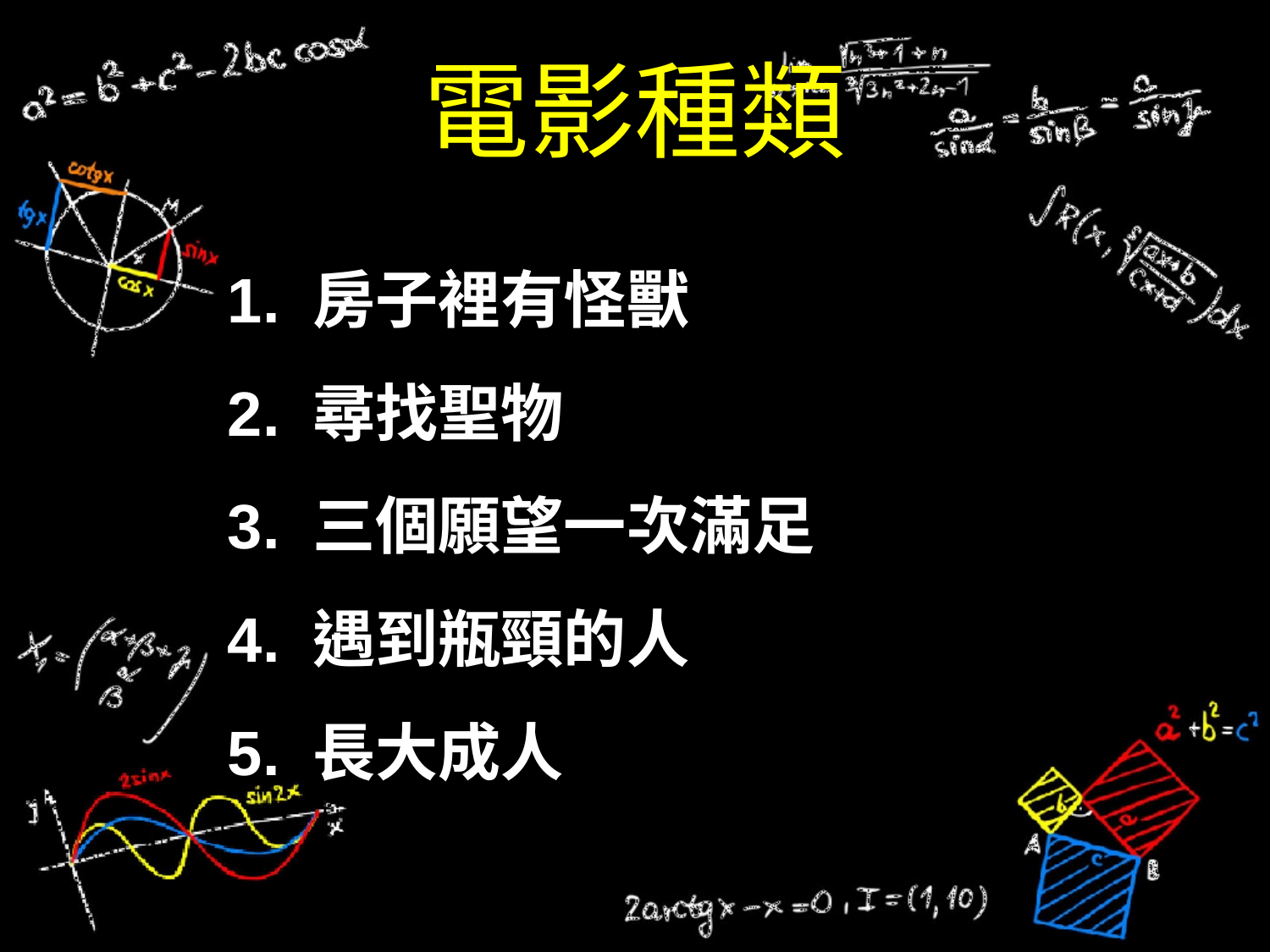

# 電影種類
1. 房子裡有怪獸
2. 尋找聖物
3. 三個願望一次滿足
4. 遇到瓶頸的人
5. 長大成人